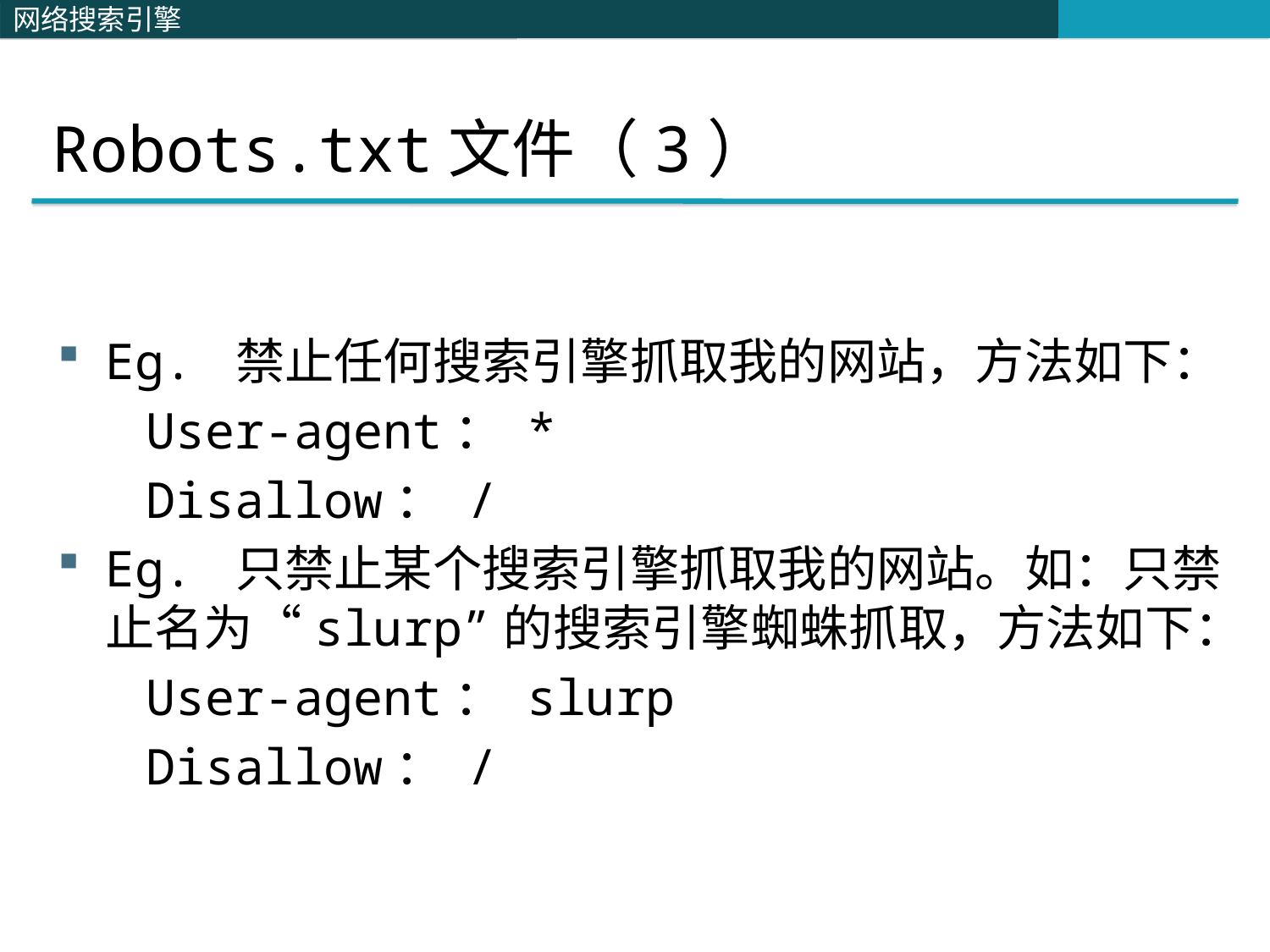

Robots.txt文件（3）
Eg. 禁止任何搜索引擎抓取我的网站，方法如下：
   User-agent： *
   Disallow： /
Eg. 只禁止某个搜索引擎抓取我的网站。如：只禁止名为“slurp”的搜索引擎蜘蛛抓取，方法如下：
   User-agent： slurp
   Disallow： /
19